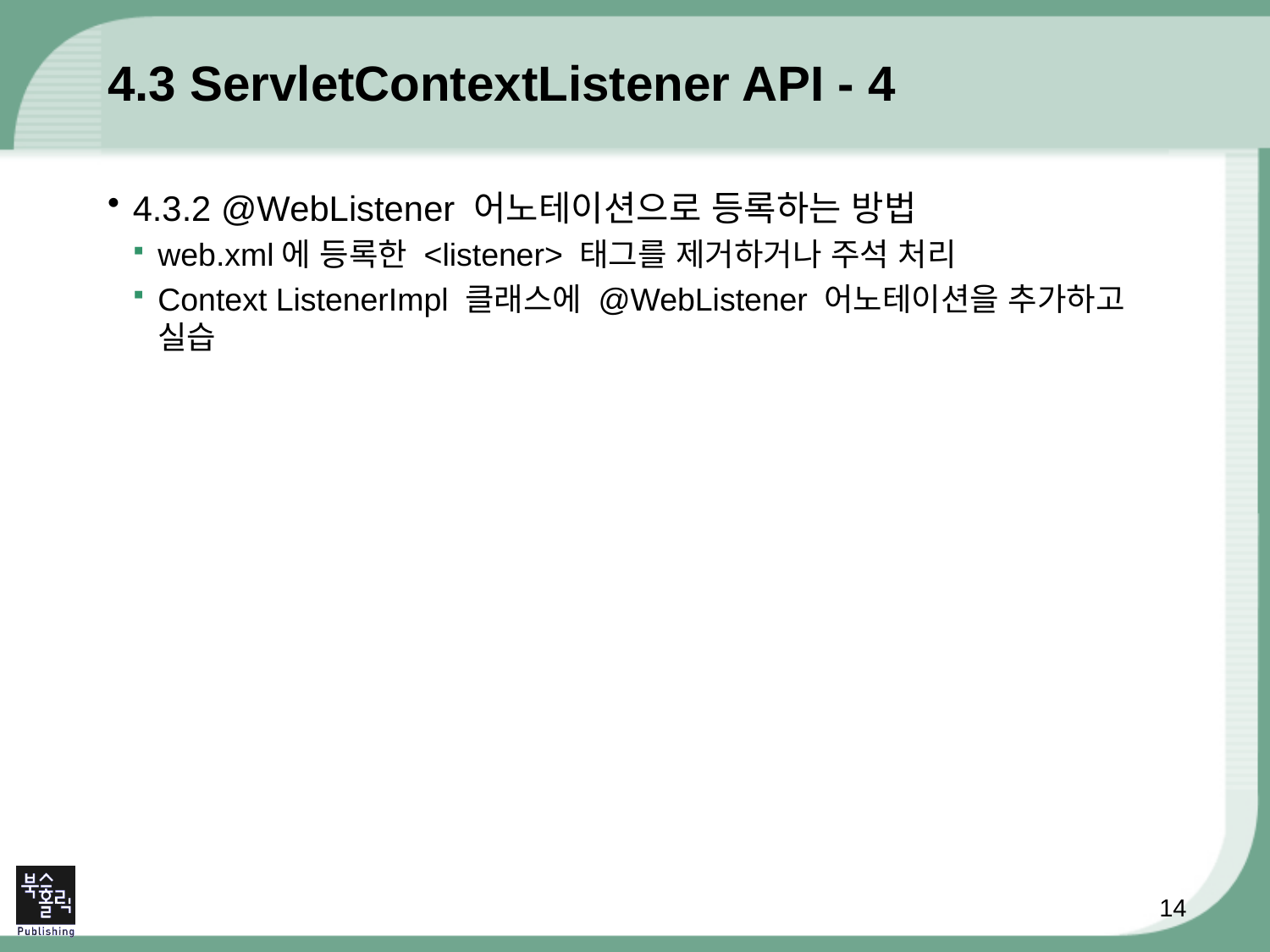

# 4.3 ServletContextListener API - 4
4.3.2 @WebListener 어노테이션으로 등록하는 방법
web.xml에 등록한 <listener> 태그를 제거하거나 주석 처리
Context ListenerImpl 클래스에 @WebListener 어노테이션을 추가하고 실습

14